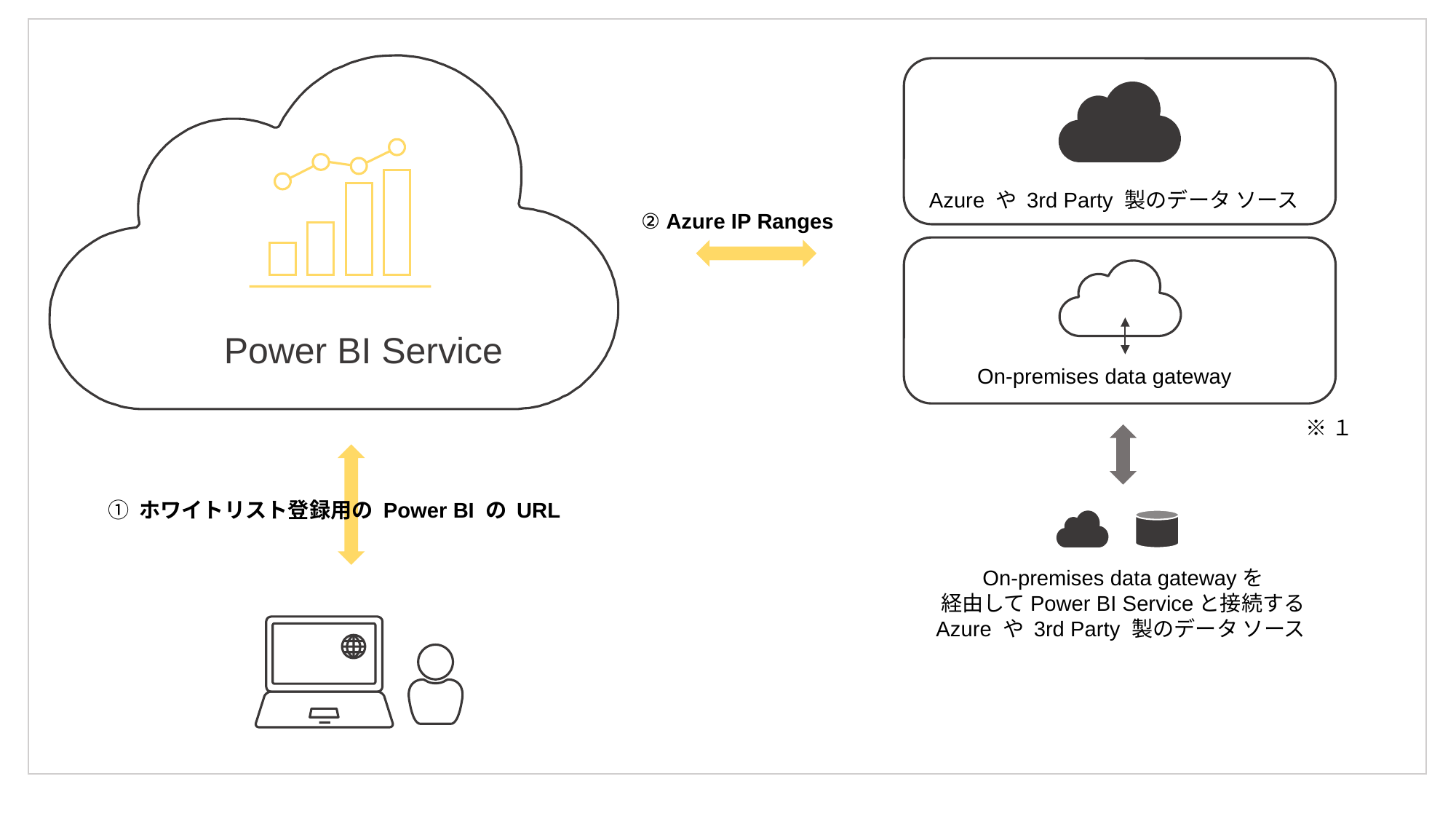

Power BI Service

Azure や 3rd Party 製のデータ ソース

② Azure IP Ranges

On-premises data gateway
※１

① ホワイトリスト登録用の Power BI の URL

On-premises data gatewayを
経由してPower BI Serviceと接続する
Azure や 3rd Party 製のデータ ソース